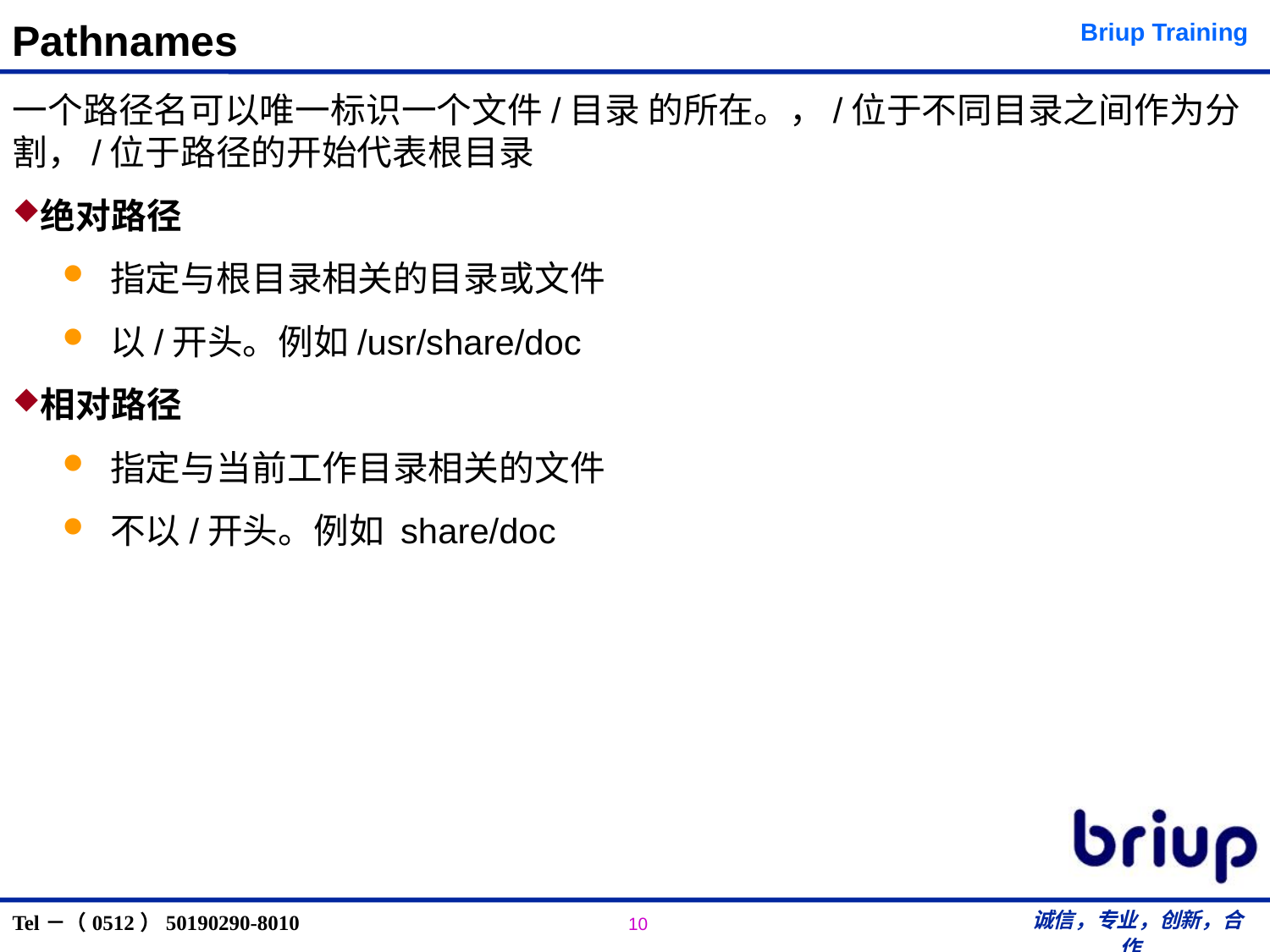

# Pathnames
一个路径名可以唯一标识一个文件/目录 的所在。，/位于不同目录之间作为分割，/位于路径的开始代表根目录
绝对路径
指定与根目录相关的目录或文件
以/开头。例如/usr/share/doc
相对路径
指定与当前工作目录相关的文件
不以/开头。例如 share/doc